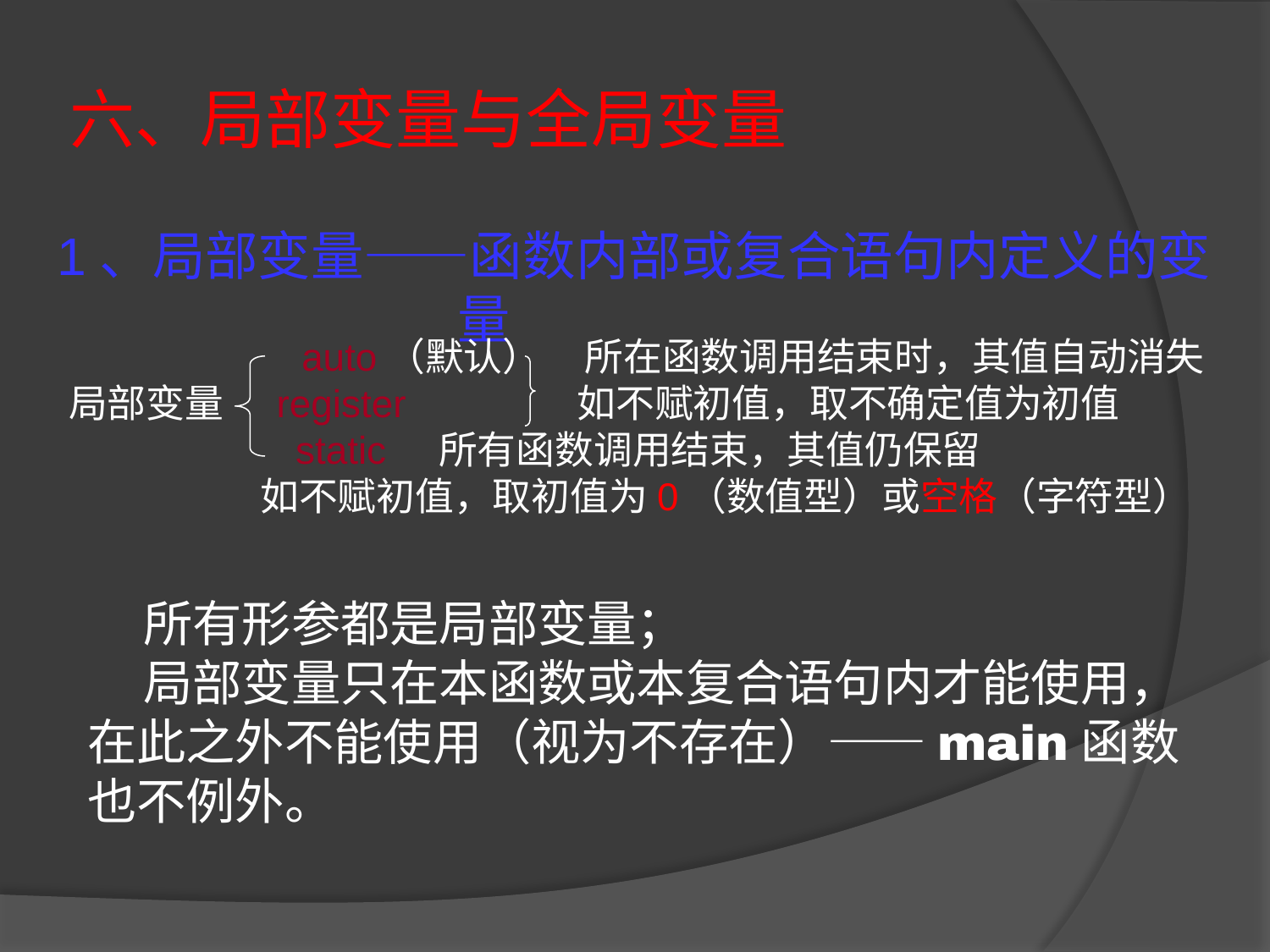

# 六、局部变量与全局变量
1、局部变量——函数内部或复合语句内定义的变量
                      auto（默认）     所在函数调用结束时，其值自动消失
局部变量     register               如不赋初值，取不确定值为初值
                     static    所有函数调用结束，其值仍保留
                     如不赋初值，取初值为0（数值型）或空格（字符型）

    所有形参都是局部变量；
    局部变量只在本函数或本复合语句内才能使用，在此之外不能使用（视为不存在）——main函数也不例外。